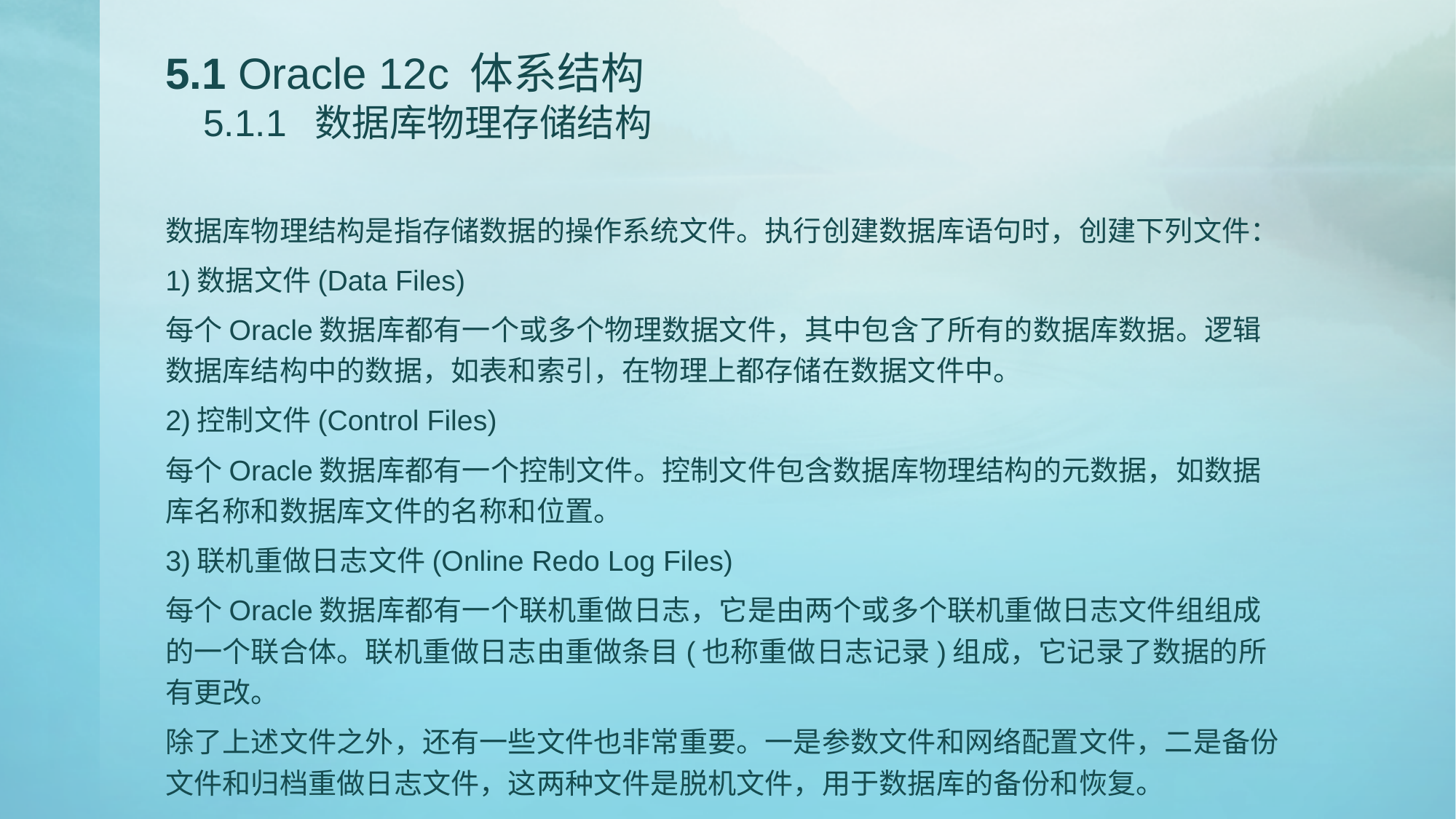

# 5.1 Oracle 12c 体系结构 5.1.1  数据库物理存储结构
数据库物理结构是指存储数据的操作系统文件。执行创建数据库语句时，创建下列文件：
1)数据文件(Data Files)
每个Oracle数据库都有一个或多个物理数据文件，其中包含了所有的数据库数据。逻辑数据库结构中的数据，如表和索引，在物理上都存储在数据文件中。
2)控制文件(Control Files)
每个Oracle数据库都有一个控制文件。控制文件包含数据库物理结构的元数据，如数据库名称和数据库文件的名称和位置。
3)联机重做日志文件(Online Redo Log Files)
每个Oracle数据库都有一个联机重做日志，它是由两个或多个联机重做日志文件组组成的一个联合体。联机重做日志由重做条目(也称重做日志记录)组成，它记录了数据的所有更改。
除了上述文件之外，还有一些文件也非常重要。一是参数文件和网络配置文件，二是备份文件和归档重做日志文件，这两种文件是脱机文件，用于数据库的备份和恢复。